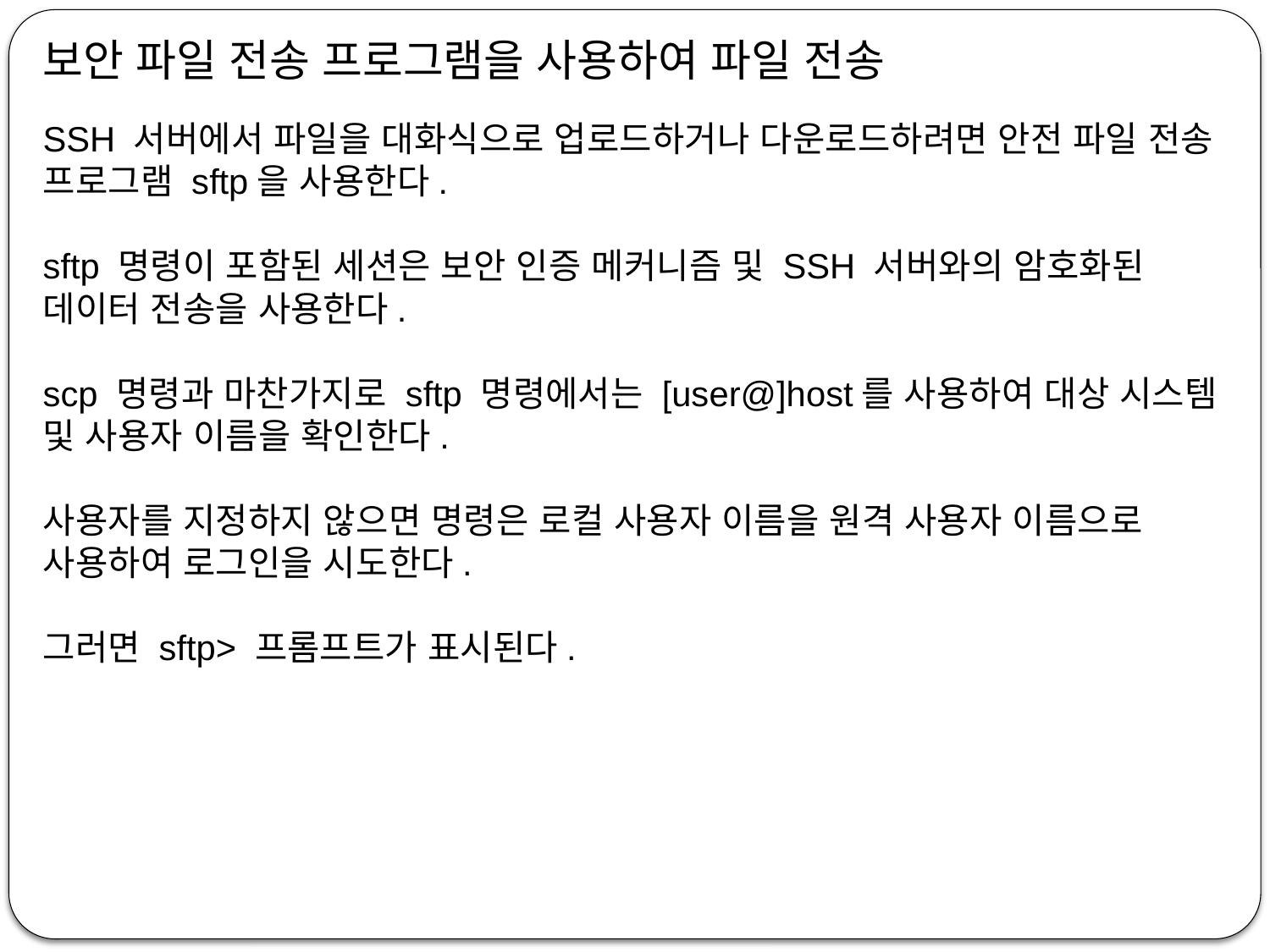

보안 파일 전송 프로그램을 사용하여 파일 전송

SSH 서버에서 파일을 대화식으로 업로드하거나 다운로드하려면 안전 파일 전송 프로그램 sftp을 사용한다.

sftp 명령이 포함된 세션은 보안 인증 메커니즘 및 SSH 서버와의 암호화된 데이터 전송을 사용한다.

scp 명령과 마찬가지로 sftp 명령에서는 [user@]host를 사용하여 대상 시스템 및 사용자 이름을 확인한다.

사용자를 지정하지 않으면 명령은 로컬 사용자 이름을 원격 사용자 이름으로 사용하여 로그인을 시도한다.

그러면 sftp> 프롬프트가 표시된다.